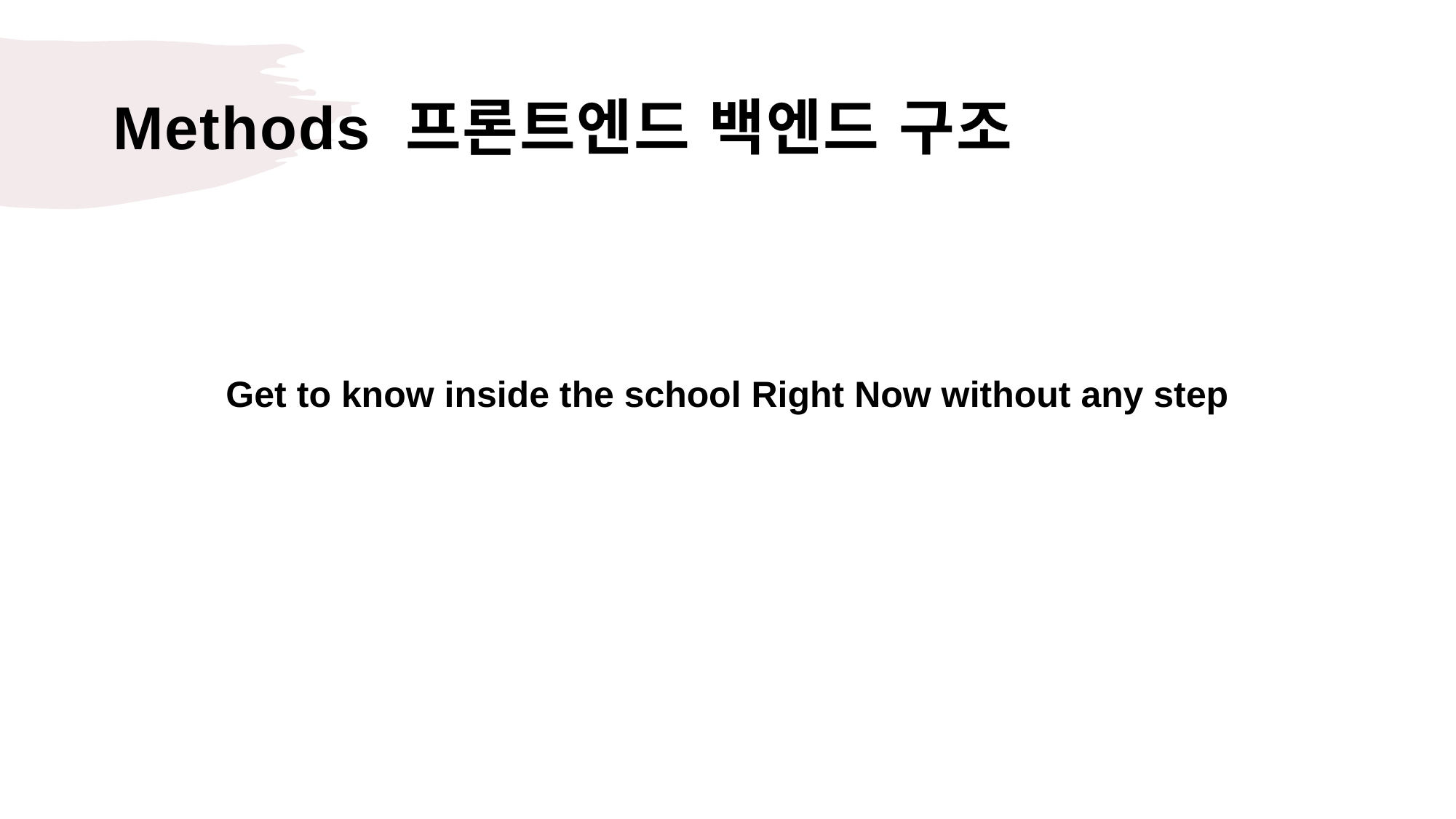

# Methods 프론트엔드 백엔드 구조
Get to know inside the school Right Now without any step